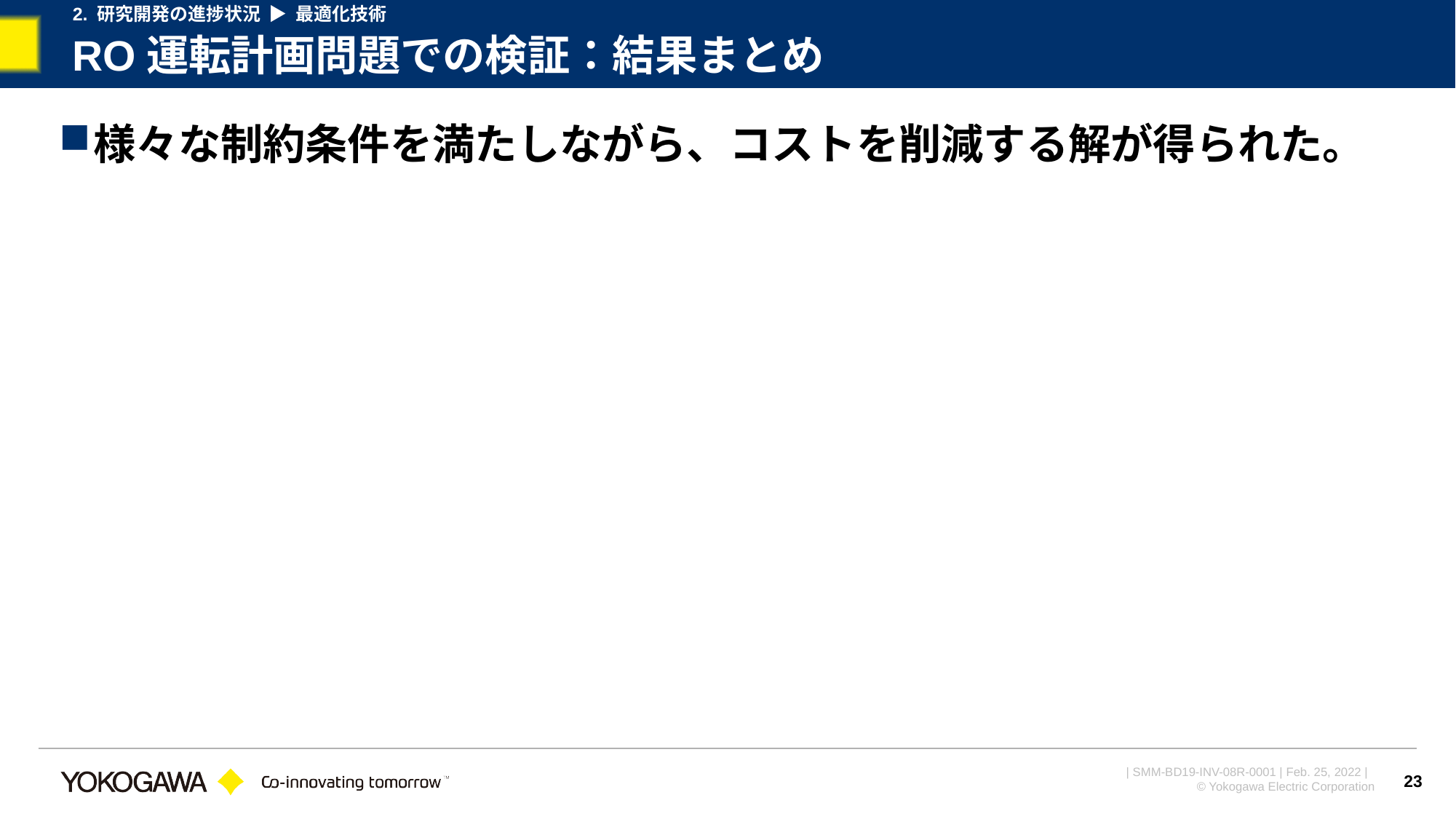

2. 研究開発の進捗状況  ▶  最適化技術
# RO運転計画問題での検証：結果まとめ
様々な制約条件を満たしながら、コストを削減する解が得られた。
23